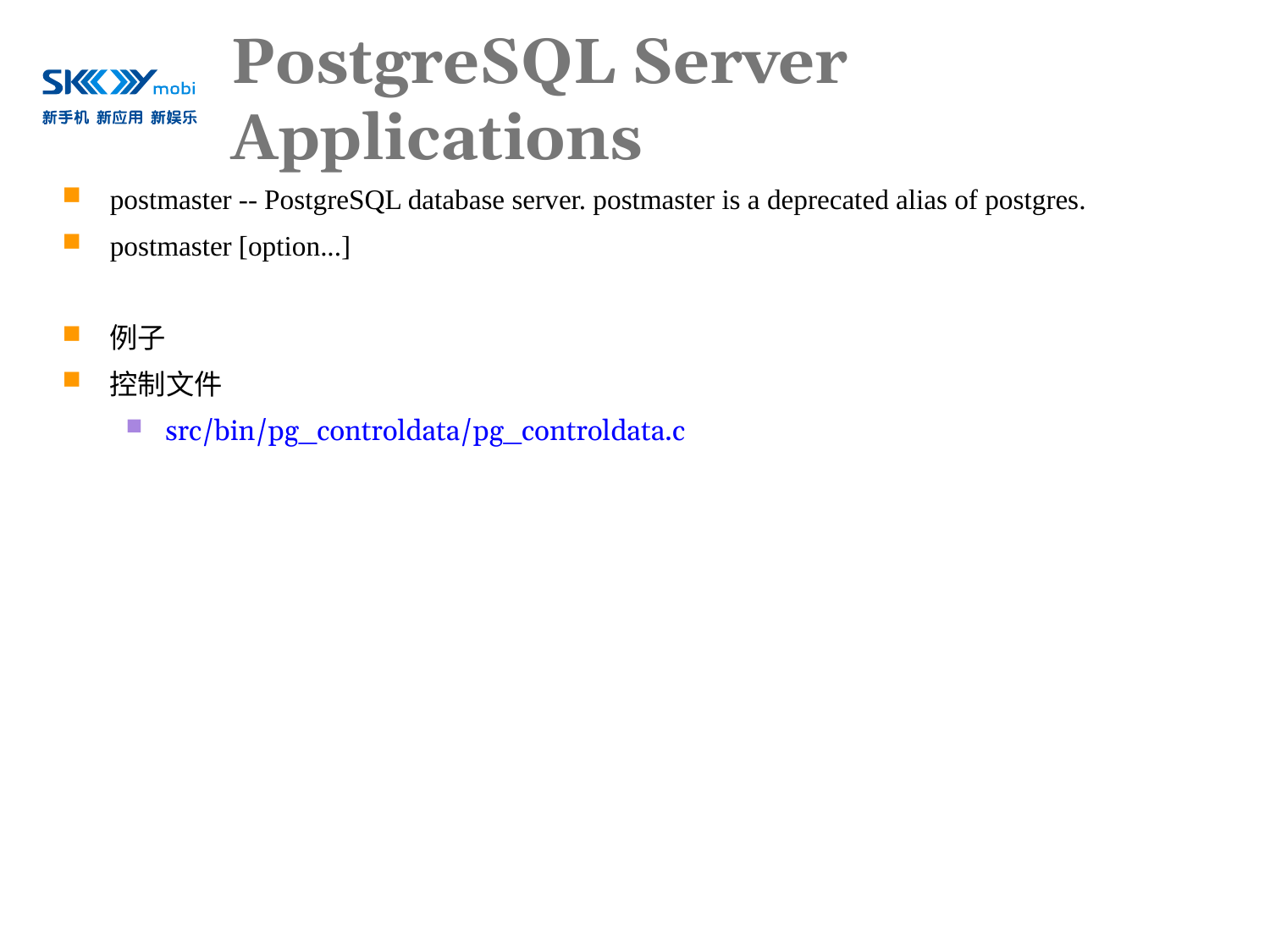

# PostgreSQL Server Applications
postmaster -- PostgreSQL database server. postmaster is a deprecated alias of postgres.
postmaster [option...]

例子
控制文件
src/bin/pg_controldata/pg_controldata.c